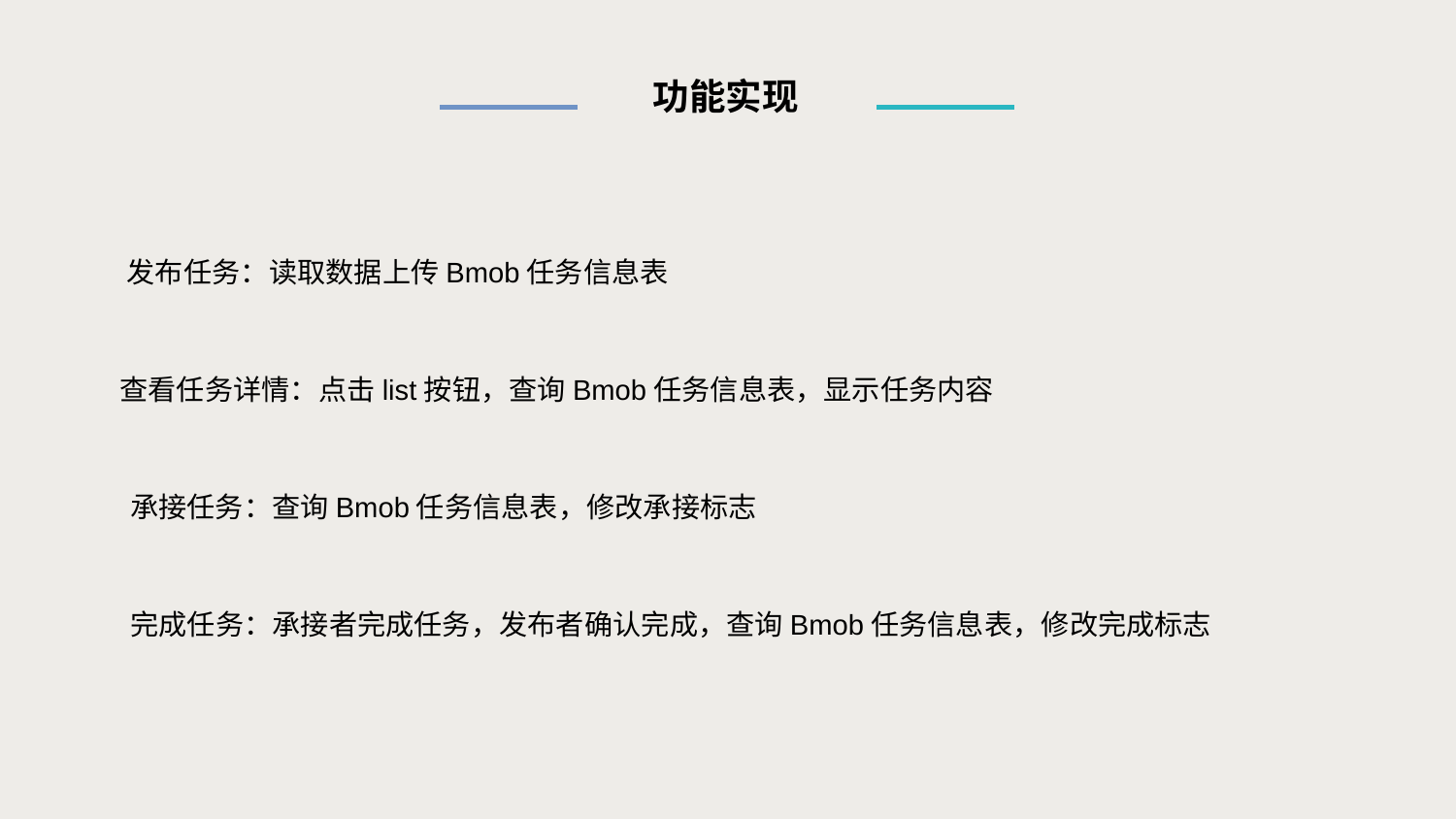

功能实现
发布任务：读取数据上传Bmob任务信息表
查看任务详情：点击list按钮，查询Bmob任务信息表，显示任务内容
承接任务：查询Bmob任务信息表，修改承接标志
完成任务：承接者完成任务，发布者确认完成，查询Bmob任务信息表，修改完成标志